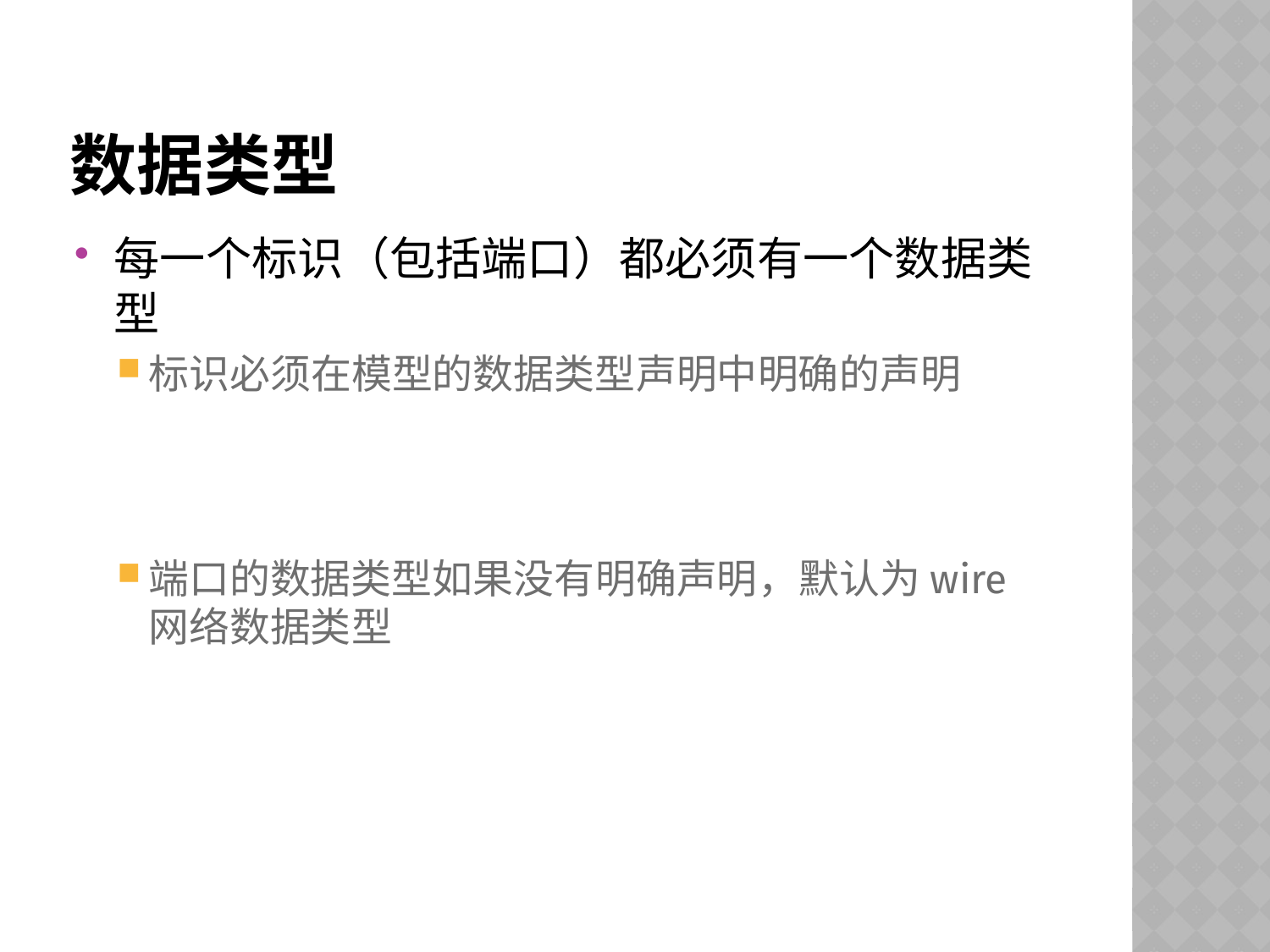

# 数据类型
每一个标识（包括端口）都必须有一个数据类型
标识必须在模型的数据类型声明中明确的声明

端口的数据类型如果没有明确声明，默认为wire网络数据类型